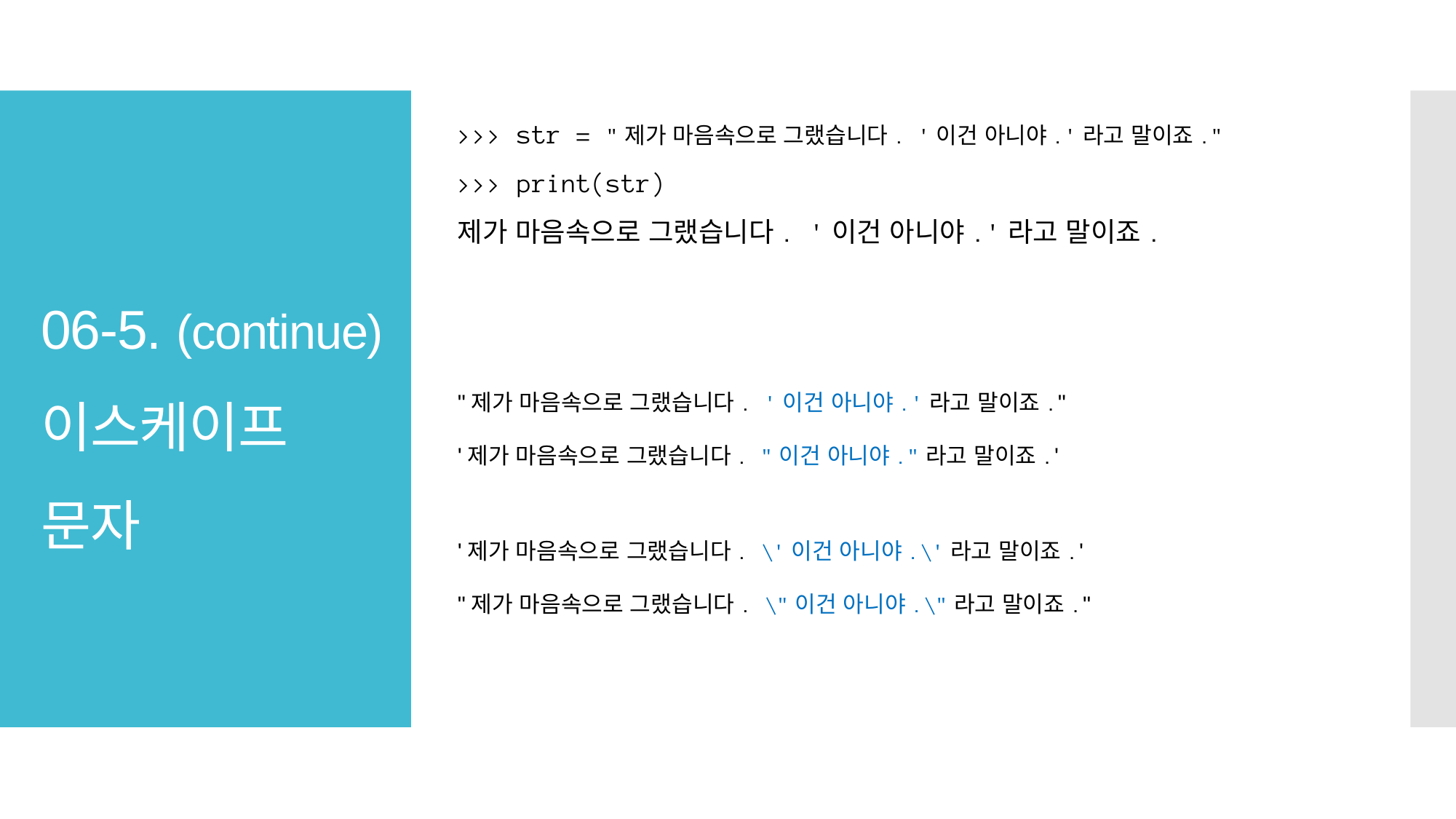

>>> str = "제가 마음속으로 그랬습니다. '이건 아니야.'라고 말이죠."
>>> print(str)
제가 마음속으로 그랬습니다. '이건 아니야.'라고 말이죠.
# 06-5. (continue) 이스케이프 문자
"제가 마음속으로 그랬습니다. '이건 아니야.'라고 말이죠."
'제가 마음속으로 그랬습니다. "이건 아니야."라고 말이죠.'
'제가 마음속으로 그랬습니다. \'이건 아니야.\'라고 말이죠.'
"제가 마음속으로 그랬습니다. \"이건 아니야.\"라고 말이죠."